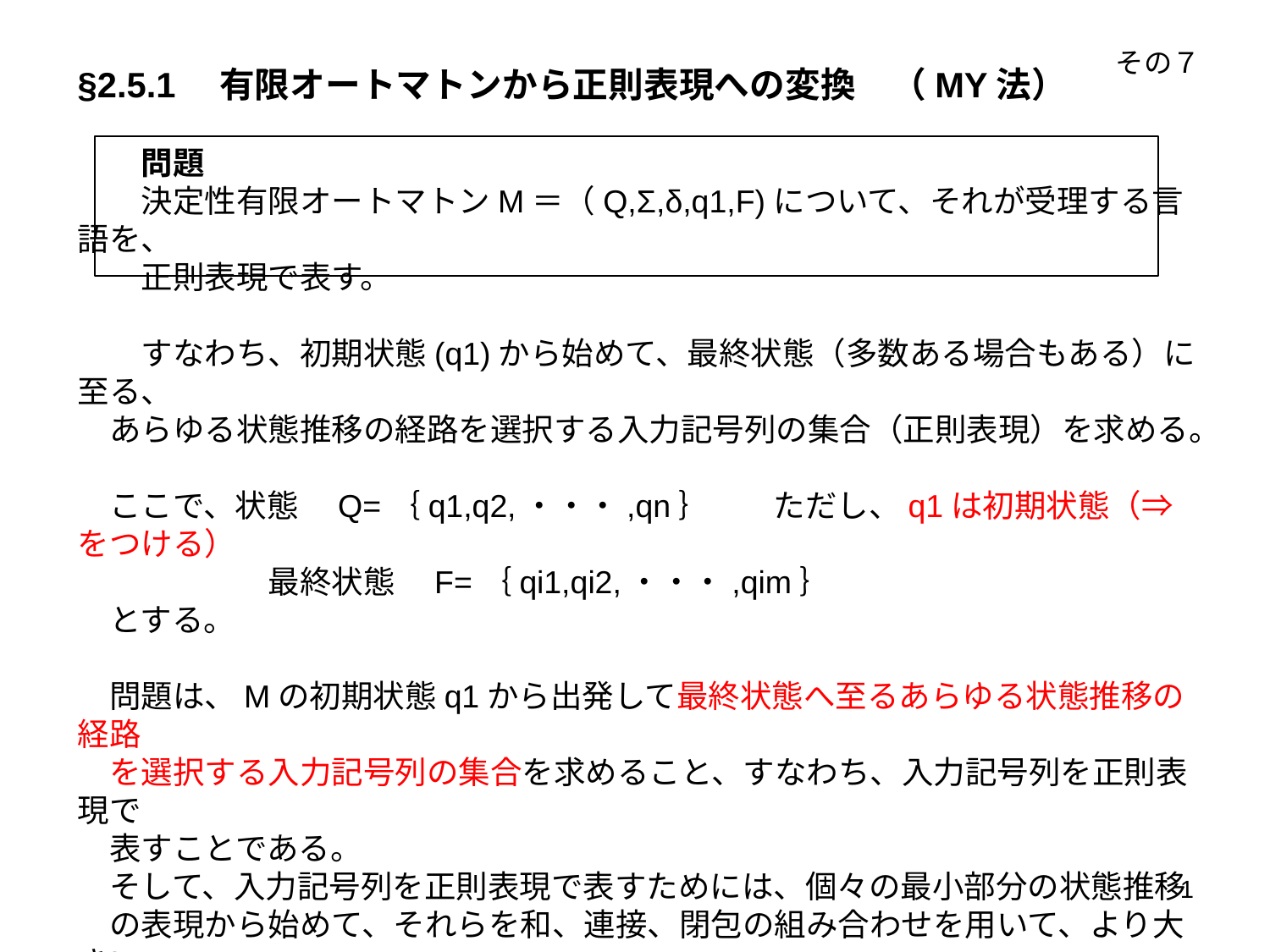

その７
§2.5.1　有限オートマトンから正則表現への変換　（MY法）

　　問題
　　決定性有限オートマトンM＝（Q,Σ,δ,q1,F)について、それが受理する言語を、
　　正則表現で表す。

　　すなわち、初期状態(q1)から始めて、最終状態（多数ある場合もある）に至る、
　あらゆる状態推移の経路を選択する入力記号列の集合（正則表現）を求める。

　ここで、状態　Q=｛q1,q2,・・・,qn｝　　ただし、q1は初期状態（⇒をつける）
　　　　　　最終状態　F=｛qi1,qi2,・・・,qim｝
　とする。

　問題は、Mの初期状態q1から出発して最終状態へ至るあらゆる状態推移の経路
　を選択する入力記号列の集合を求めること、すなわち、入力記号列を正則表現で
　表すことである。
　そして、入力記号列を正則表現で表すためには、個々の最小部分の状態推移
　の表現から始めて、それらを和、連接、閉包の組み合わせを用いて、より大きい
　状態推移を表現していくようにする。

1